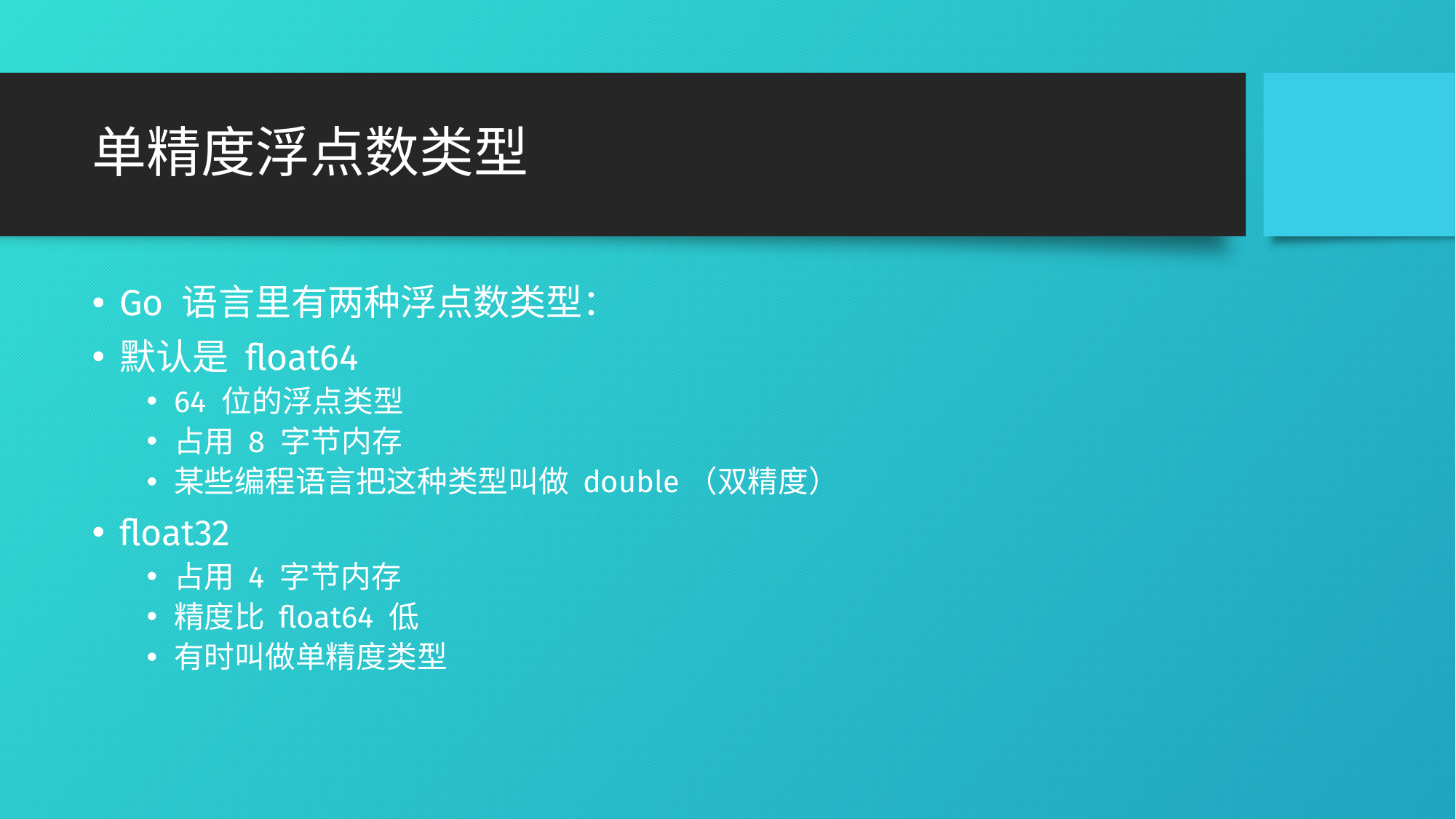

# 单精度浮点数类型
Go 语言里有两种浮点数类型：
默认是 float64
64 位的浮点类型
占用 8 字节内存
某些编程语言把这种类型叫做 double（双精度）
float32
占用 4 字节内存
精度比 float64 低
有时叫做单精度类型